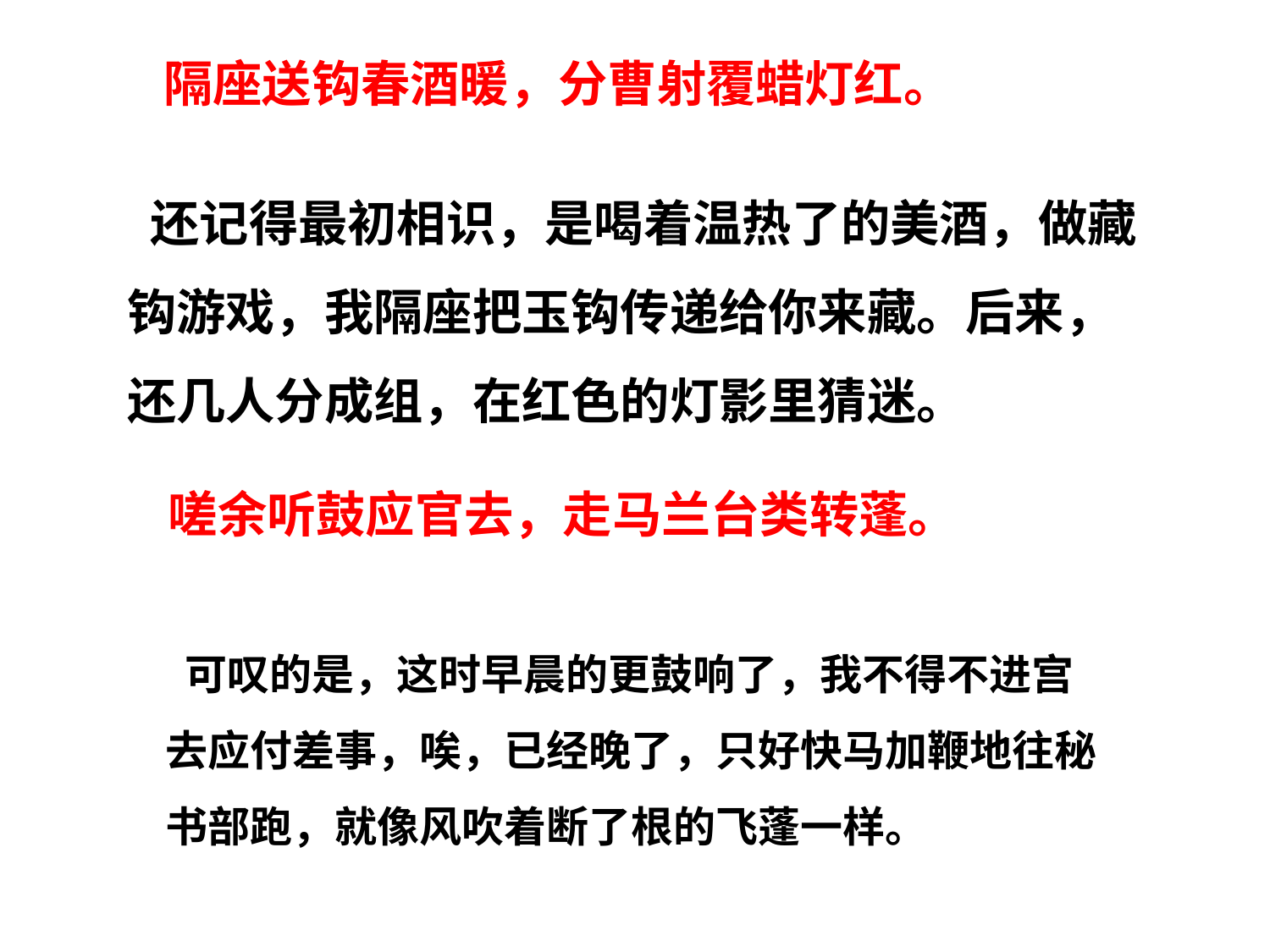

隔座送钩春酒暖，分曹射覆蜡灯红。
 还记得最初相识，是喝着温热了的美酒，做藏钩游戏，我隔座把玉钩传递给你来藏。后来，还几人分成组，在红色的灯影里猜迷。
嗟余听鼓应官去，走马兰台类转蓬。
 可叹的是，这时早晨的更鼓响了，我不得不进宫去应付差事，唉，已经晚了，只好快马加鞭地往秘书部跑，就像风吹着断了根的飞蓬一样。